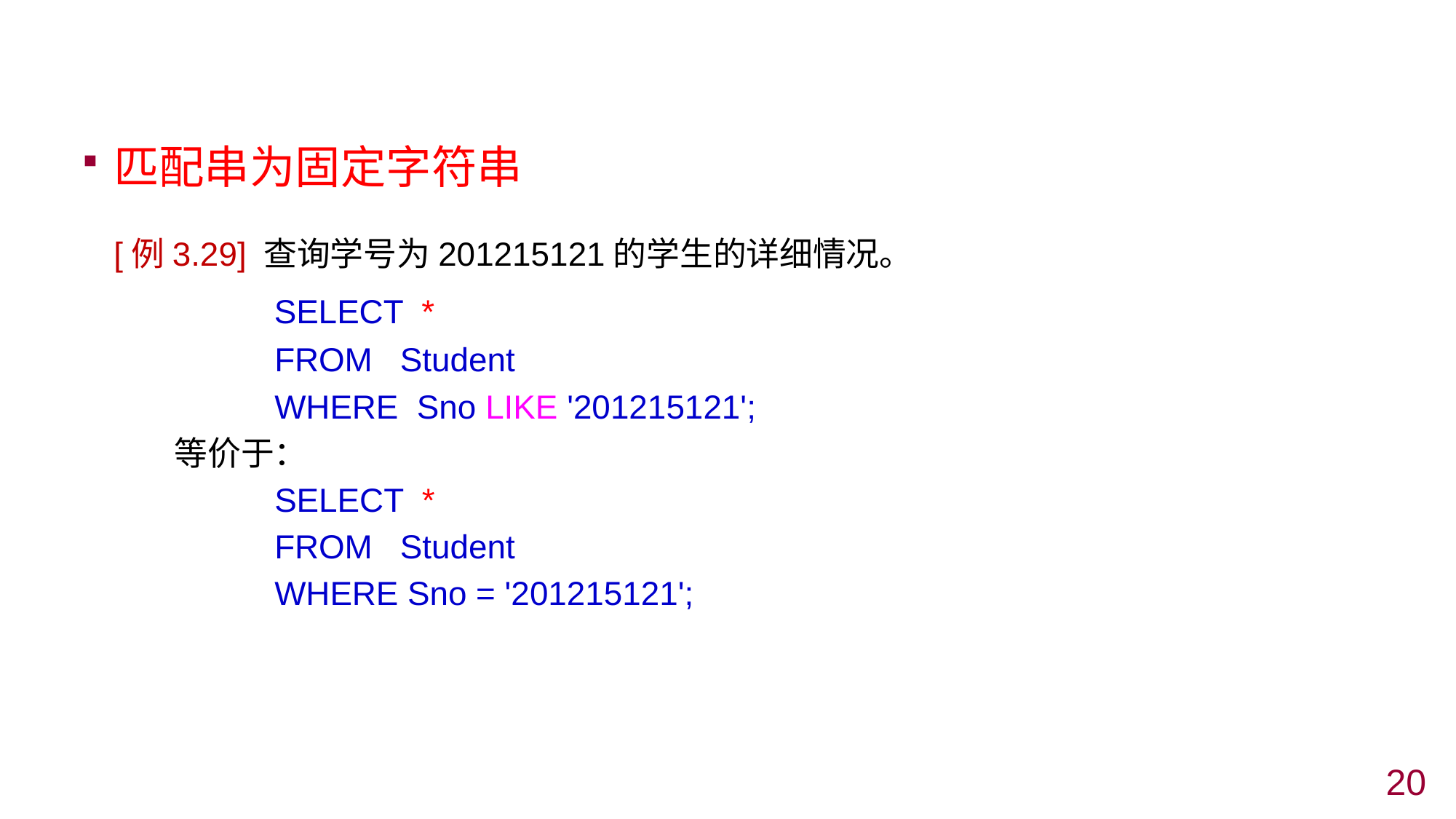

#
匹配串为固定字符串

[例3.29] 查询学号为201215121的学生的详细情况。
        SELECT  *
         FROM   Student
         WHERE  Sno LIKE '201215121';
    等价于：
         SELECT  *
         FROM   Student
         WHERE Sno = '201215121';
20